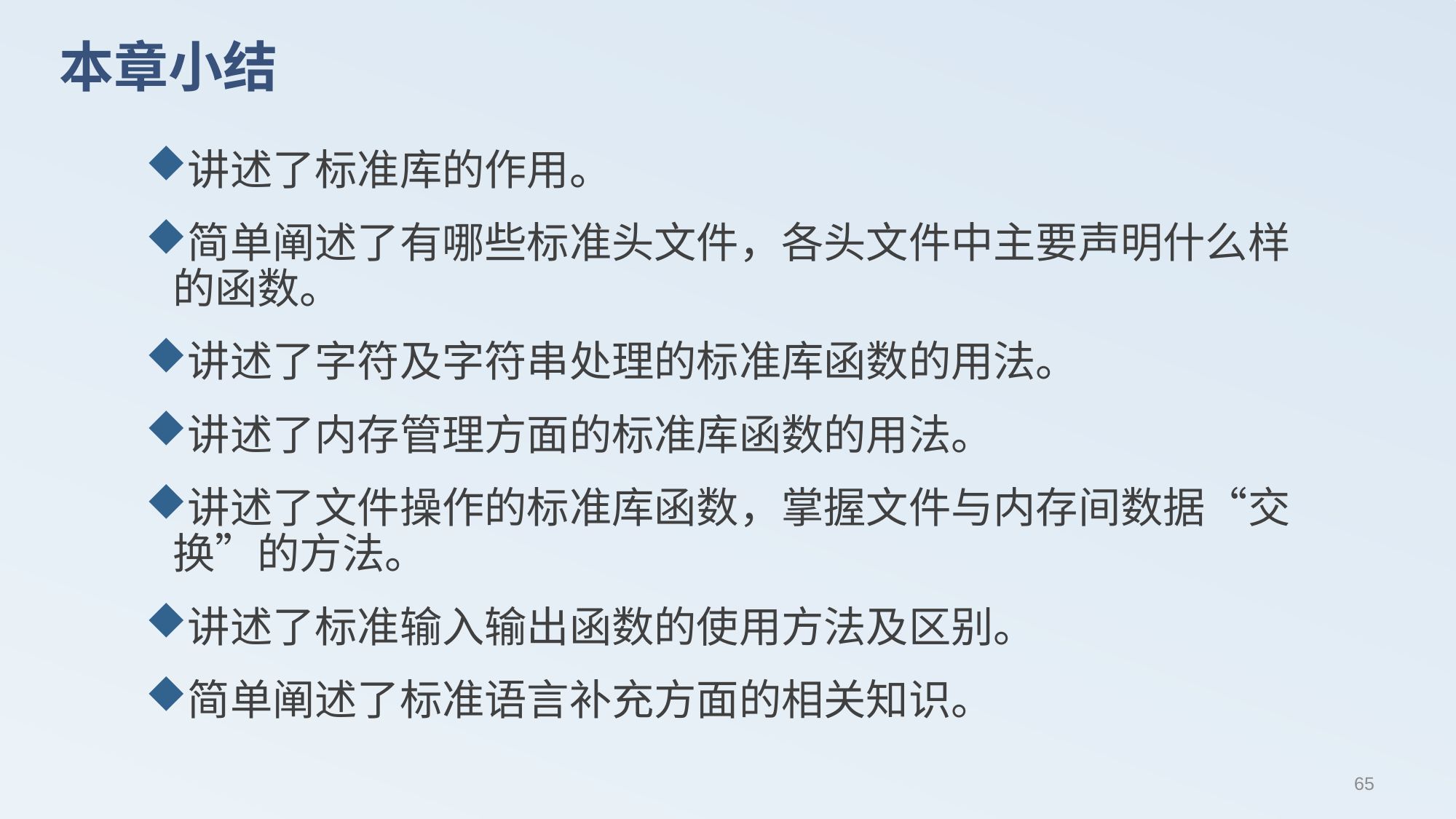

# 本章小结
讲述了标准库的作用。
简单阐述了有哪些标准头文件，各头文件中主要声明什么样的函数。
讲述了字符及字符串处理的标准库函数的用法。
讲述了内存管理方面的标准库函数的用法。
讲述了文件操作的标准库函数，掌握文件与内存间数据“交换”的方法。
讲述了标准输入输出函数的使用方法及区别。
简单阐述了标准语言补充方面的相关知识。